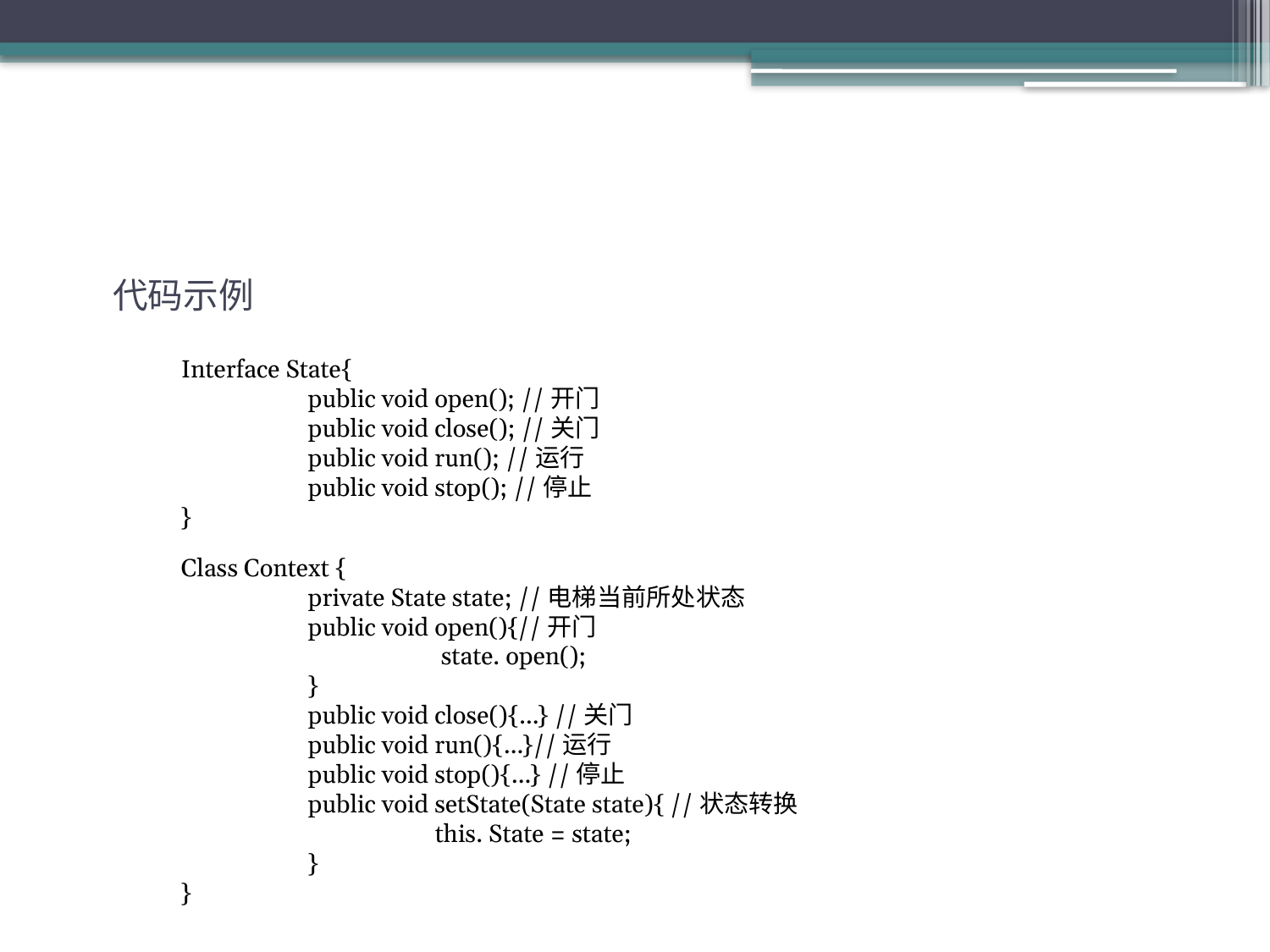

代码示例
Interface State{
	public void open(); //开门
	public void close(); //关门
	public void run(); //运行
	public void stop(); //停止
}
Class Context {
	private State state; //电梯当前所处状态
	public void open(){//开门
		 state. open();
	}
	public void close(){…} //关门
	public void run(){…}//运行
	public void stop(){…} //停止
	public void setState(State state){ //状态转换
		this. State = state;
	}
}